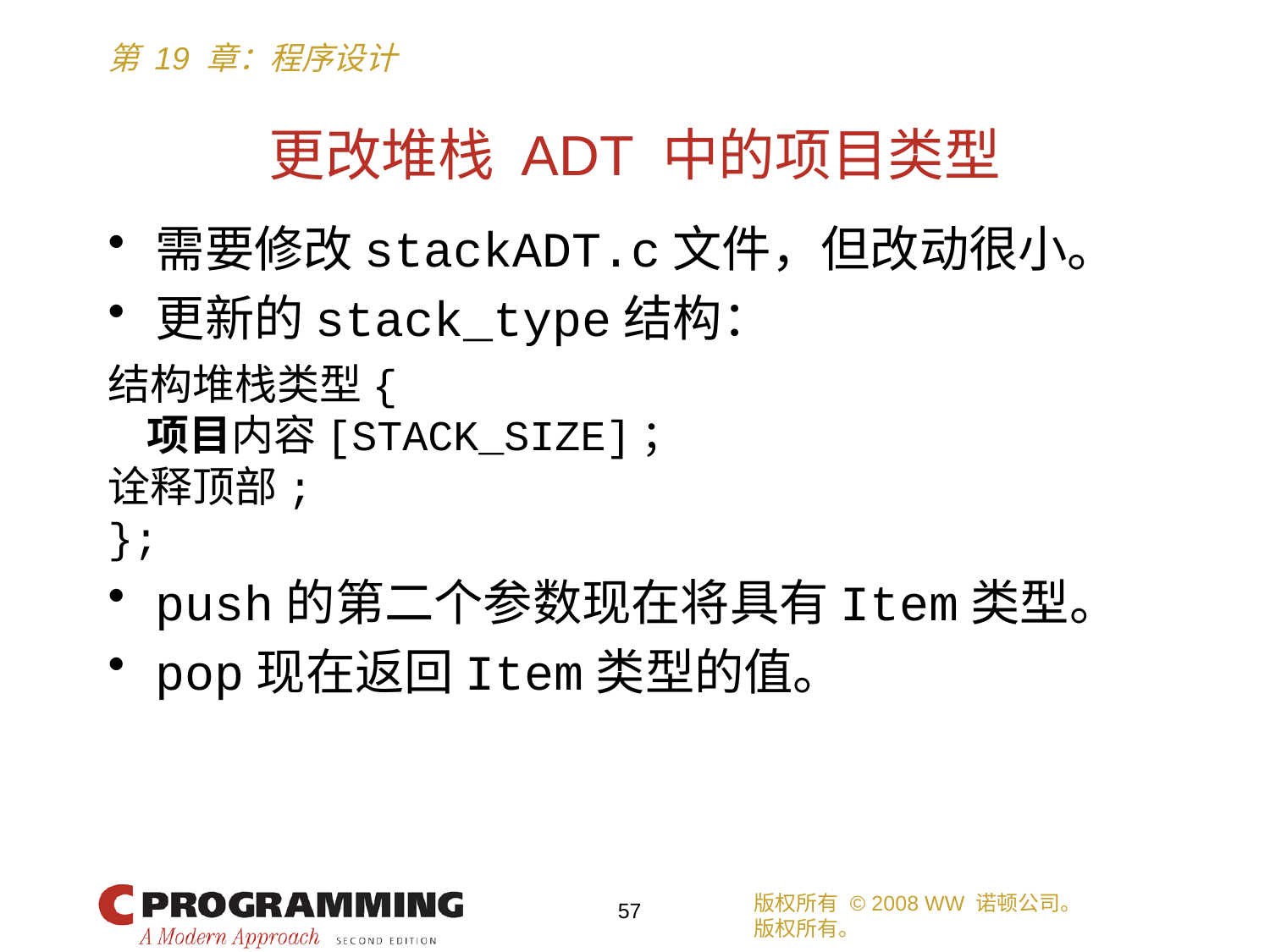

# 更改堆栈 ADT 中的项目类型
需要修改stackADT.c文件，但改动很小。
更新的stack_type结构：
结构堆栈类型{
   项目内容[STACK_SIZE]；
诠释顶部;
};
push的第二个参数现在将具有Item类型。
pop现在返回Item类型的值。
版权所有 © 2008 WW 诺顿公司。
版权所有。
57